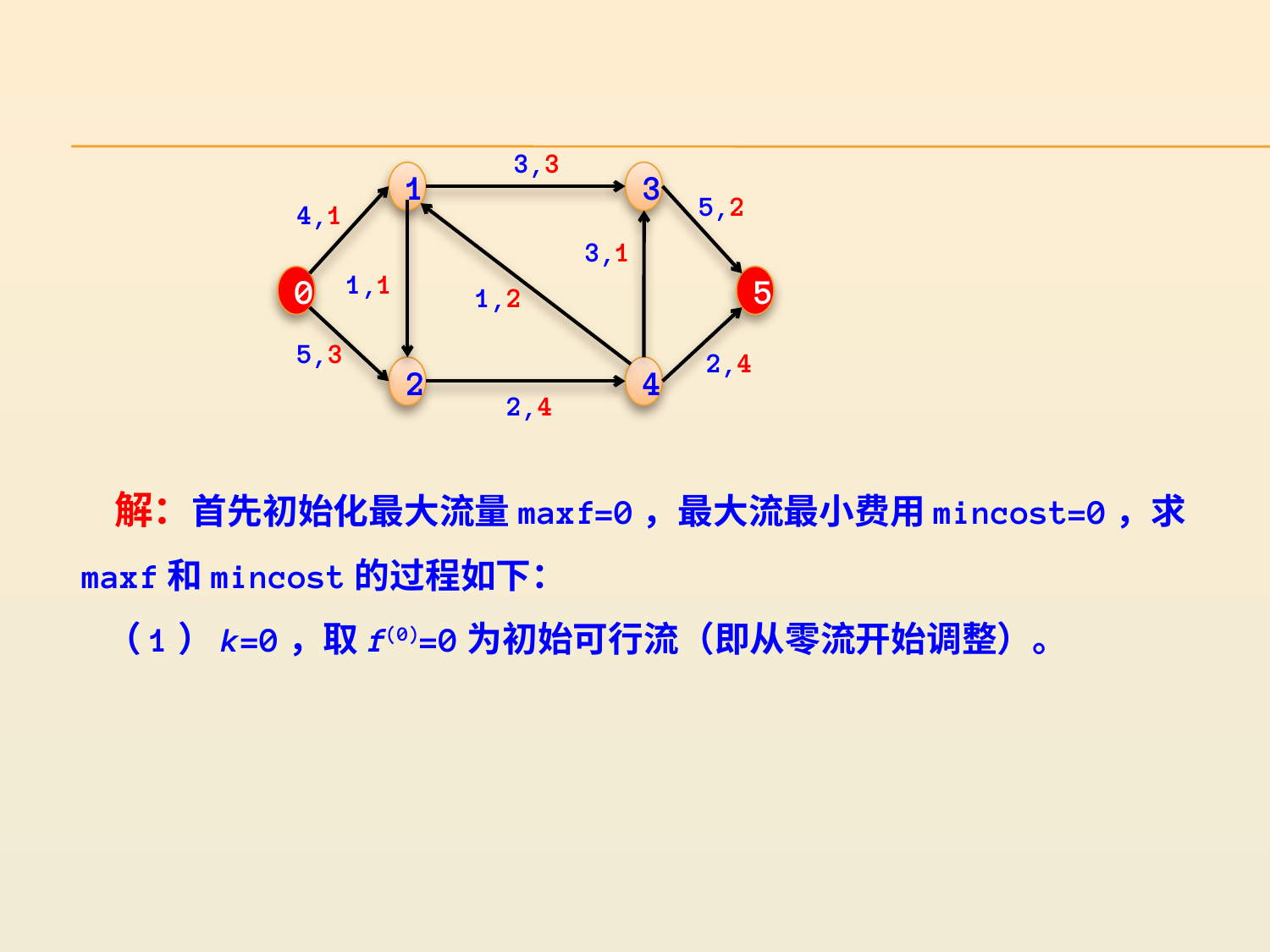

3,3
1
3
5,2
4,1
3,1
0
1,1
5
1,2
5,3
2,4
2
4
2,4
   解：首先初始化最大流量maxf=0，最大流最小费用mincost=0，求maxf和mincost的过程如下：
  （1）k=0，取f(0)=0为初始可行流（即从零流开始调整）。